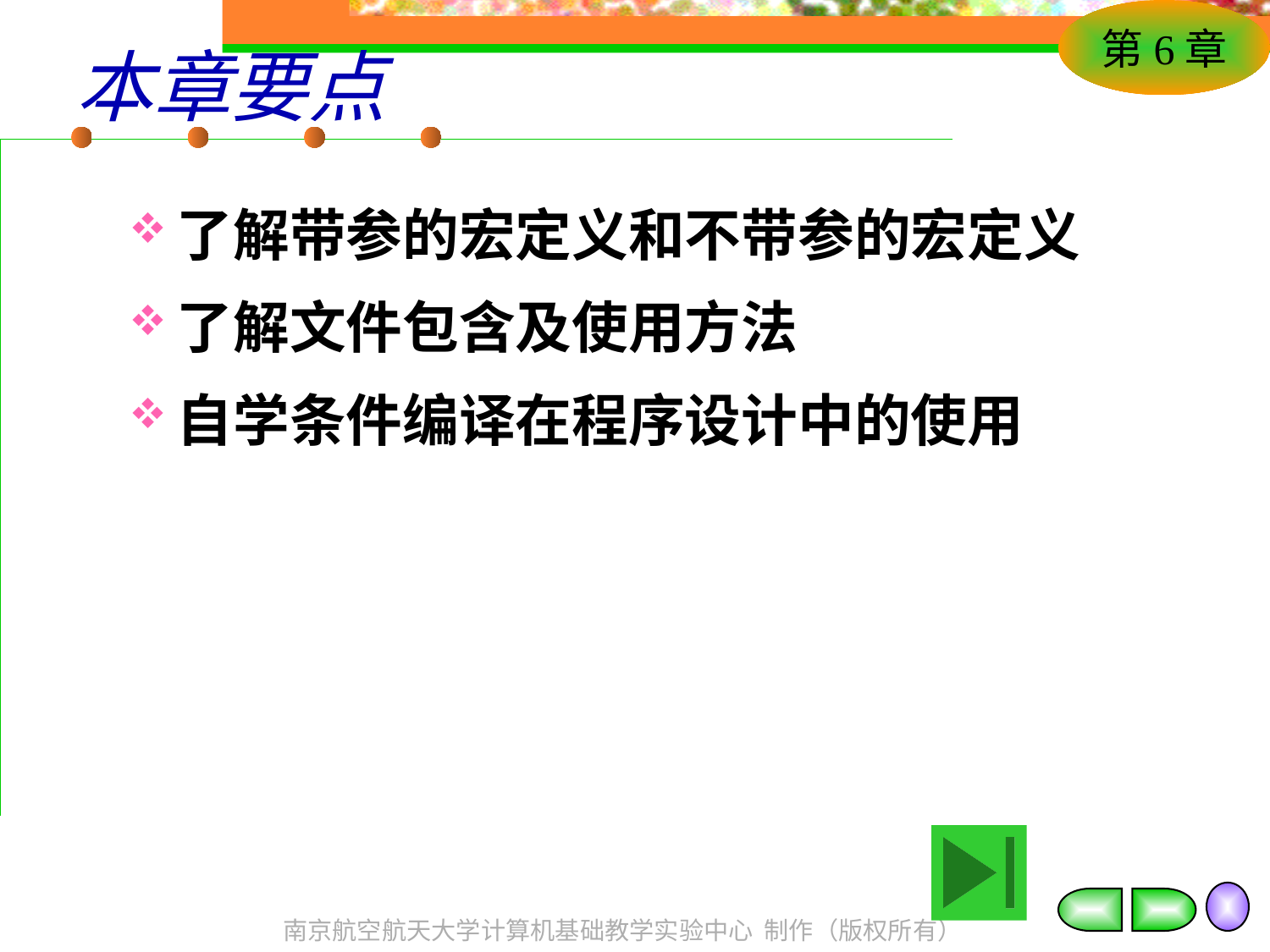

# 本章要点
了解带参的宏定义和不带参的宏定义
了解文件包含及使用方法
自学条件编译在程序设计中的使用